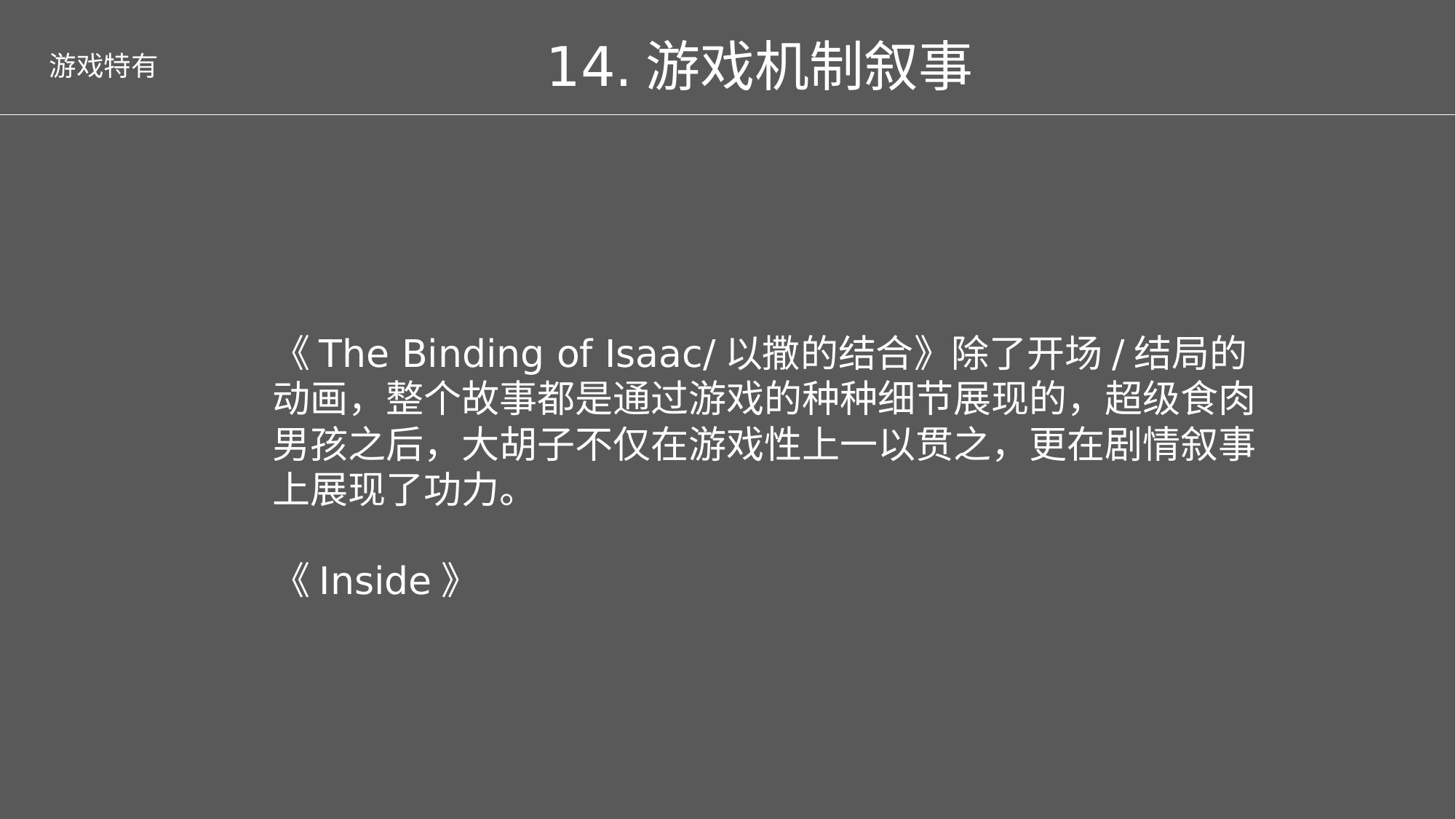

14.游戏机制叙事
游戏特有
《The Binding of Isaac/以撒的结合》除了开场/结局的动画，整个故事都是通过游戏的种种细节展现的，超级食肉男孩之后，大胡子不仅在游戏性上一以贯之，更在剧情叙事上展现了功力。

《Inside》